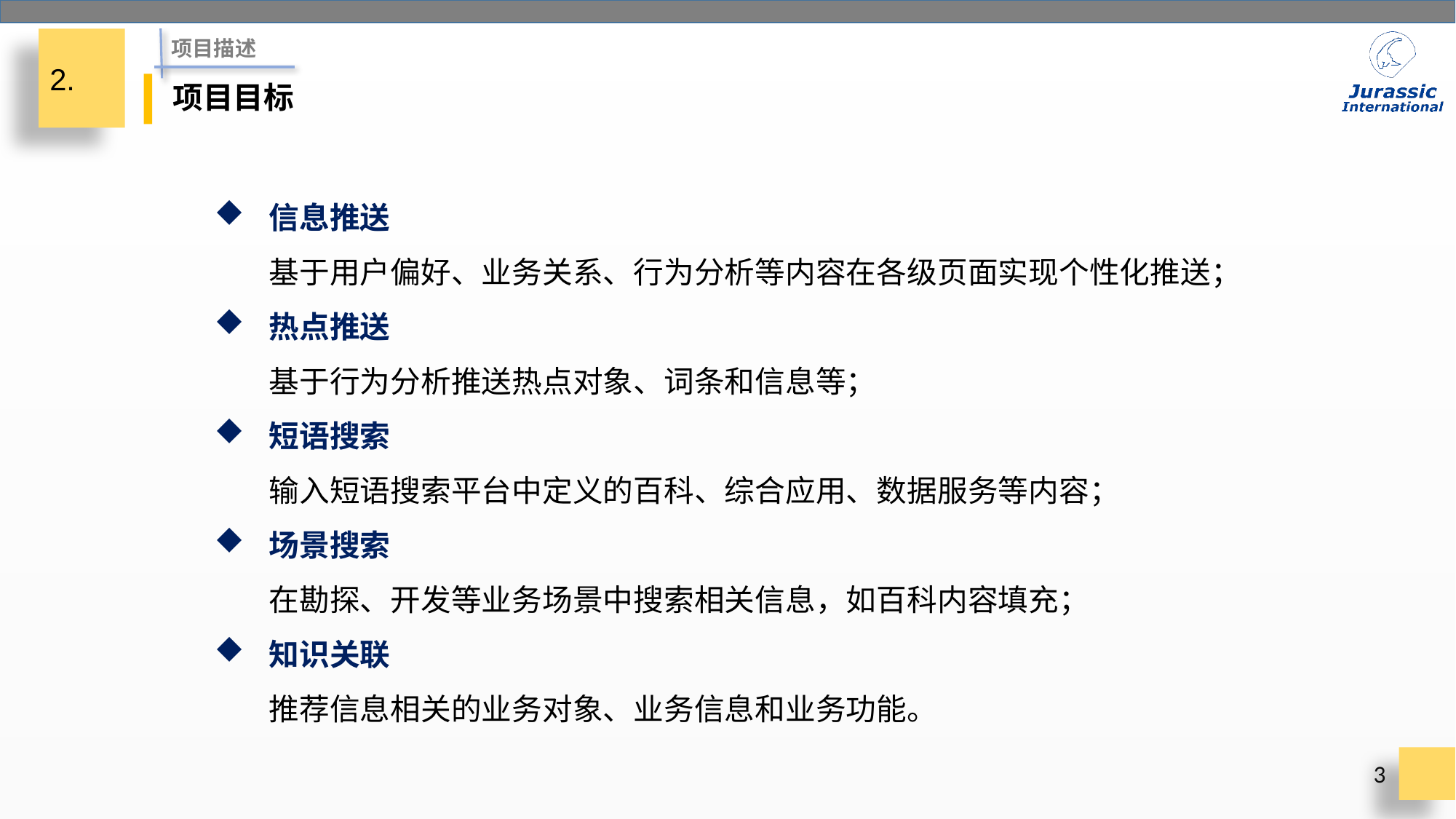

项目描述
2.
项目目标
信息推送
	基于用户偏好、业务关系、行为分析等内容在各级页面实现个性化推送；
热点推送
	基于行为分析推送热点对象、词条和信息等；
短语搜索
	输入短语搜索平台中定义的百科、综合应用、数据服务等内容；
场景搜索
	在勘探、开发等业务场景中搜索相关信息，如百科内容填充；
知识关联
	推荐信息相关的业务对象、业务信息和业务功能。